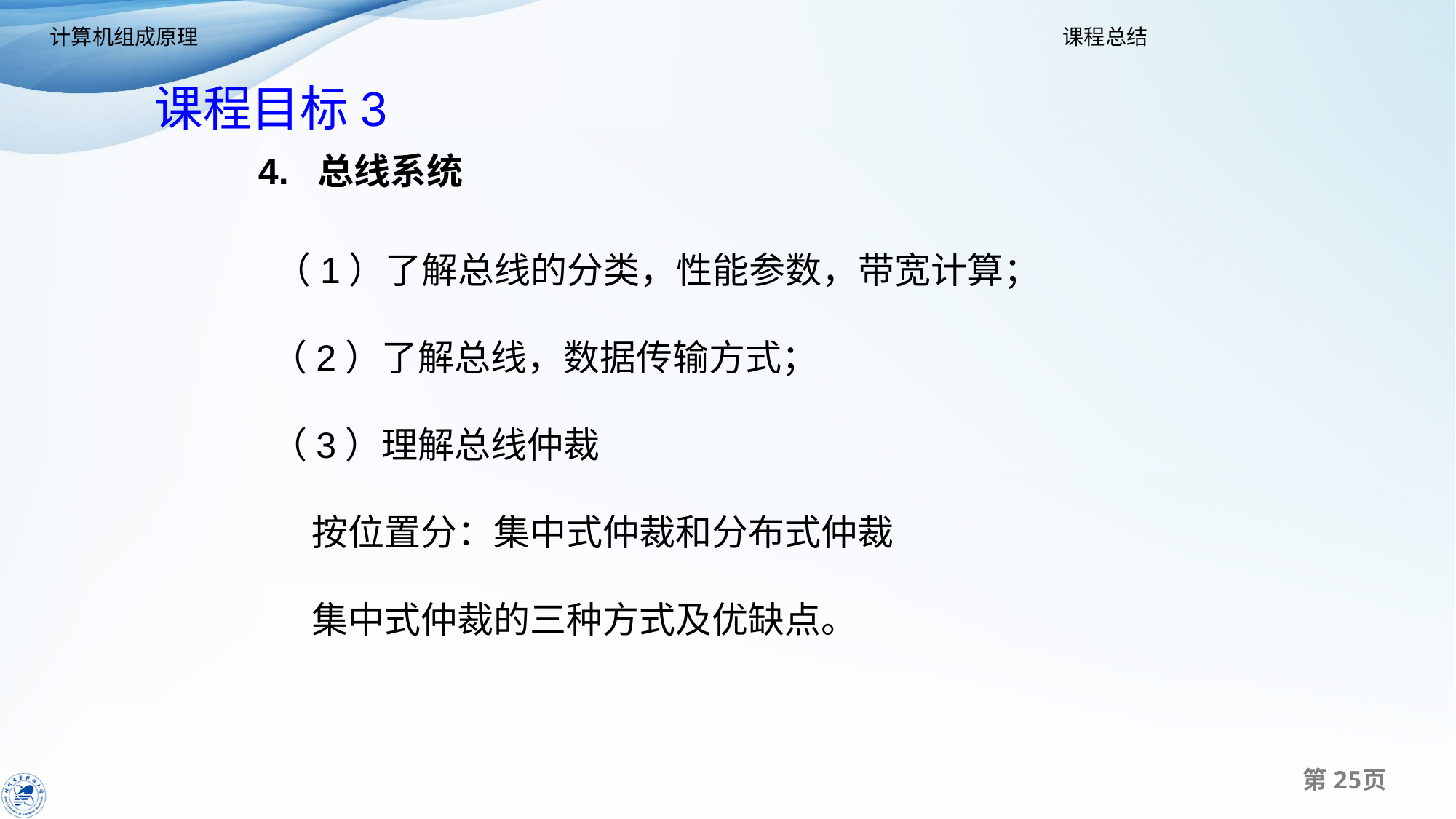

课程目标3
4.  总线系统
  （1）了解总线的分类，性能参数，带宽计算；
 （2）了解总线，数据传输方式；
 （3）理解总线仲裁
      按位置分：集中式仲裁和分布式仲裁
      集中式仲裁的三种方式及优缺点。